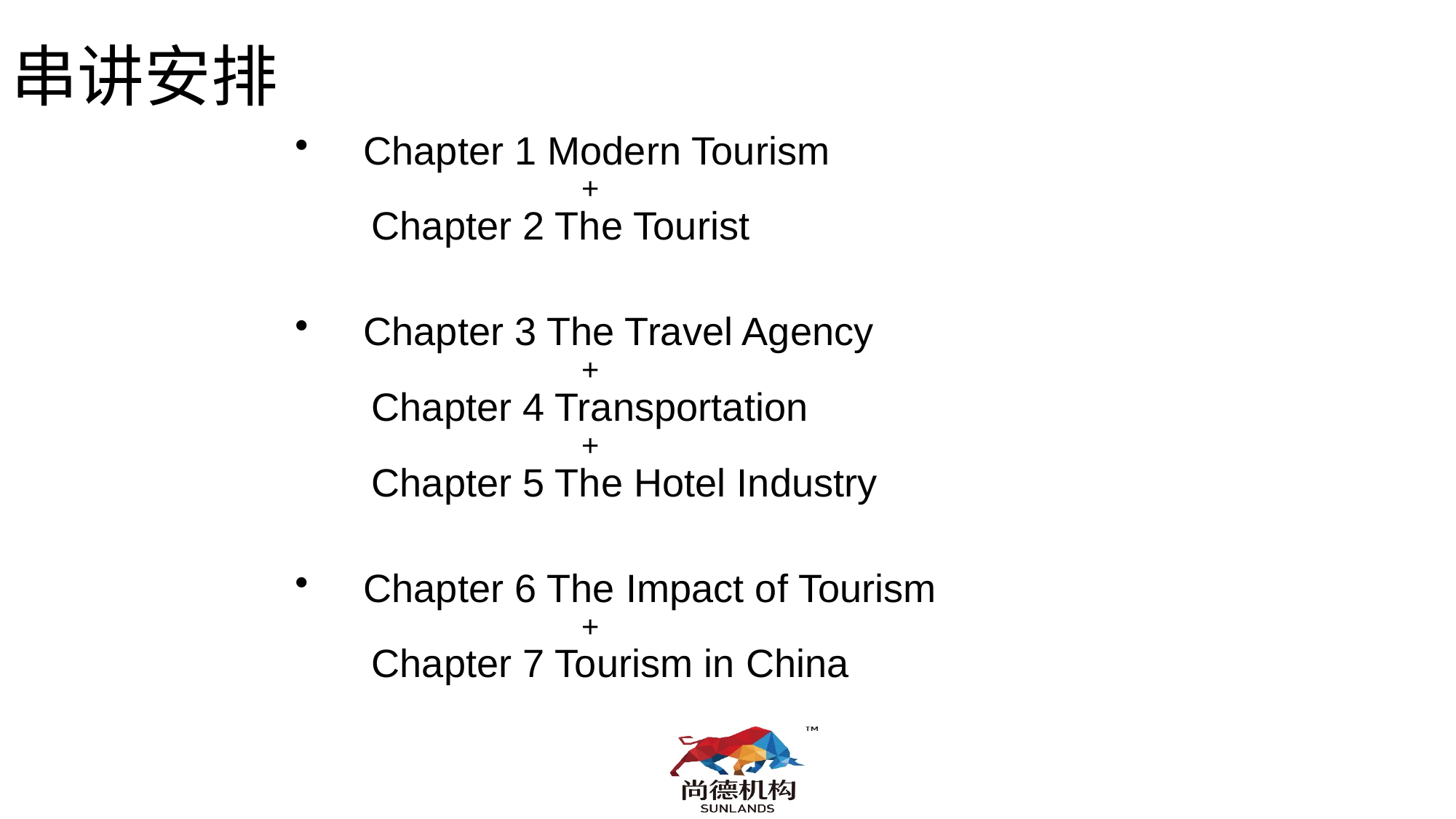

# 串讲安排
Chapter 1 Modern Tourism
		+
 Chapter 2 The Tourist

Chapter 3 The Travel Agency
		+
 Chapter 4 Transportation
		+
 Chapter 5 The Hotel Industry

Chapter 6 The Impact of Tourism
		+
 Chapter 7 Tourism in China